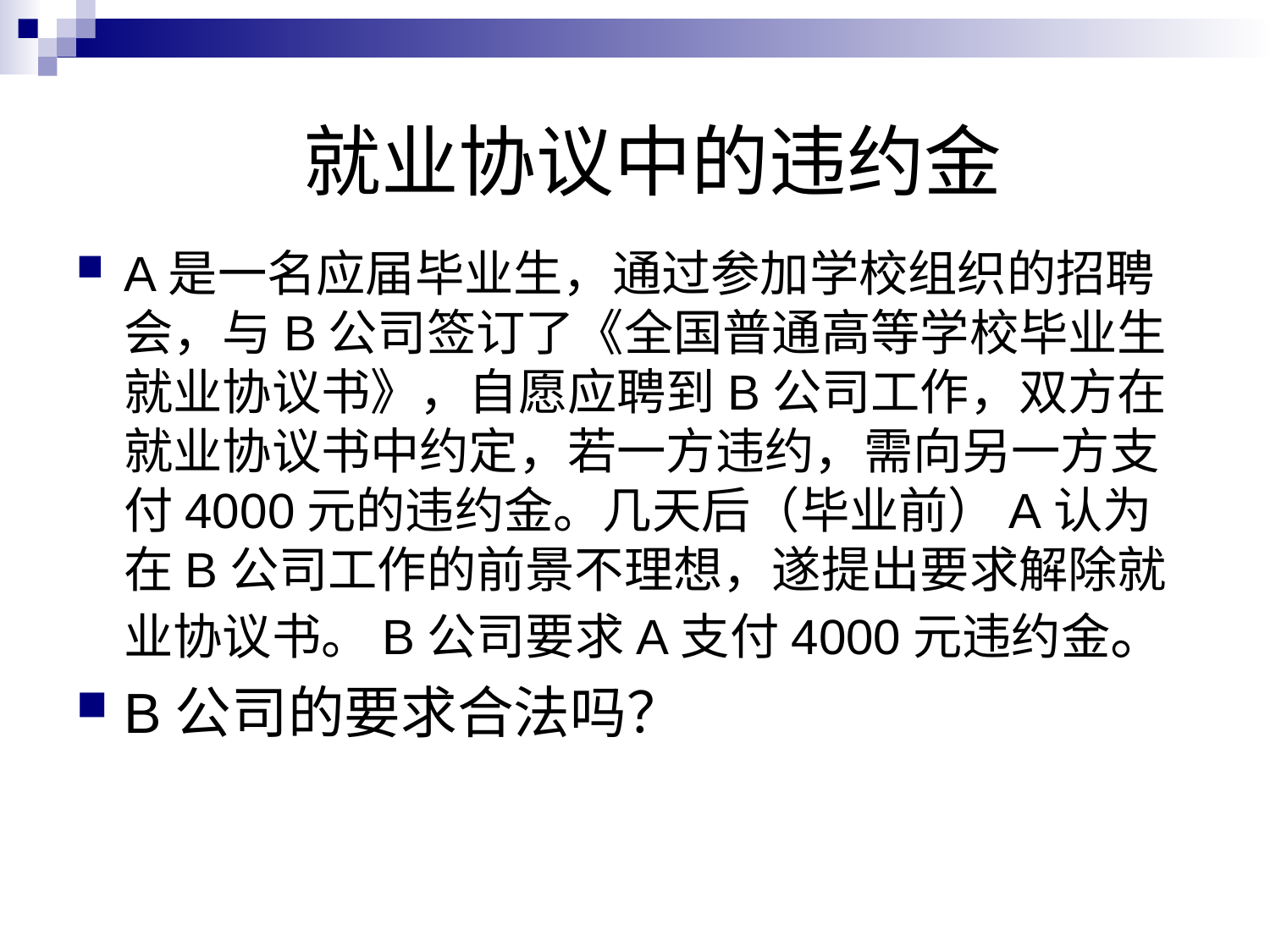

# 就业协议中的违约金
A是一名应届毕业生，通过参加学校组织的招聘会，与B公司签订了《全国普通高等学校毕业生就业协议书》，自愿应聘到B公司工作，双方在就业协议书中约定，若一方违约，需向另一方支付4000元的违约金。几天后（毕业前）A认为在B公司工作的前景不理想，遂提出要求解除就业协议书。B公司要求A支付4000元违约金。
B公司的要求合法吗？